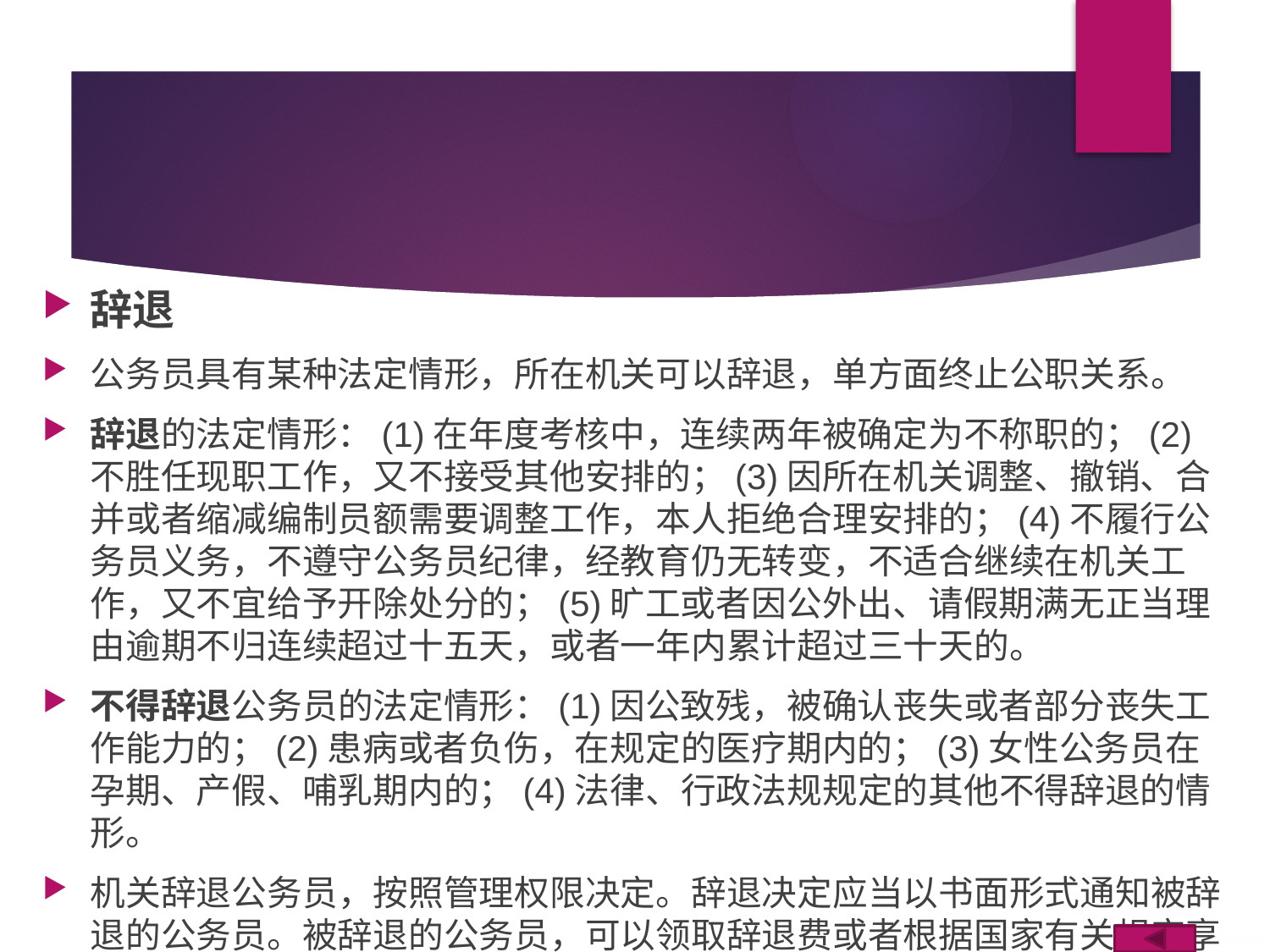

#
辞退
公务员具有某种法定情形，所在机关可以辞退，单方面终止公职关系。
辞退的法定情形：(1)在年度考核中，连续两年被确定为不称职的；(2)不胜任现职工作，又不接受其他安排的；(3)因所在机关调整、撤销、合并或者缩减编制员额需要调整工作，本人拒绝合理安排的；(4)不履行公务员义务，不遵守公务员纪律，经教育仍无转变，不适合继续在机关工作，又不宜给予开除处分的；(5)旷工或者因公外出、请假期满无正当理由逾期不归连续超过十五天，或者一年内累计超过三十天的。
不得辞退公务员的法定情形：(1)因公致残，被确认丧失或者部分丧失工作能力的；(2)患病或者负伤，在规定的医疗期内的；(3)女性公务员在孕期、产假、哺乳期内的；(4)法律、行政法规规定的其他不得辞退的情形。
机关辞退公务员，按照管理权限决定。辞退决定应当以书面形式通知被辞退的公务员。被辞退的公务员，可以领取辞退费或者根据国家有关规定享受失业保险。